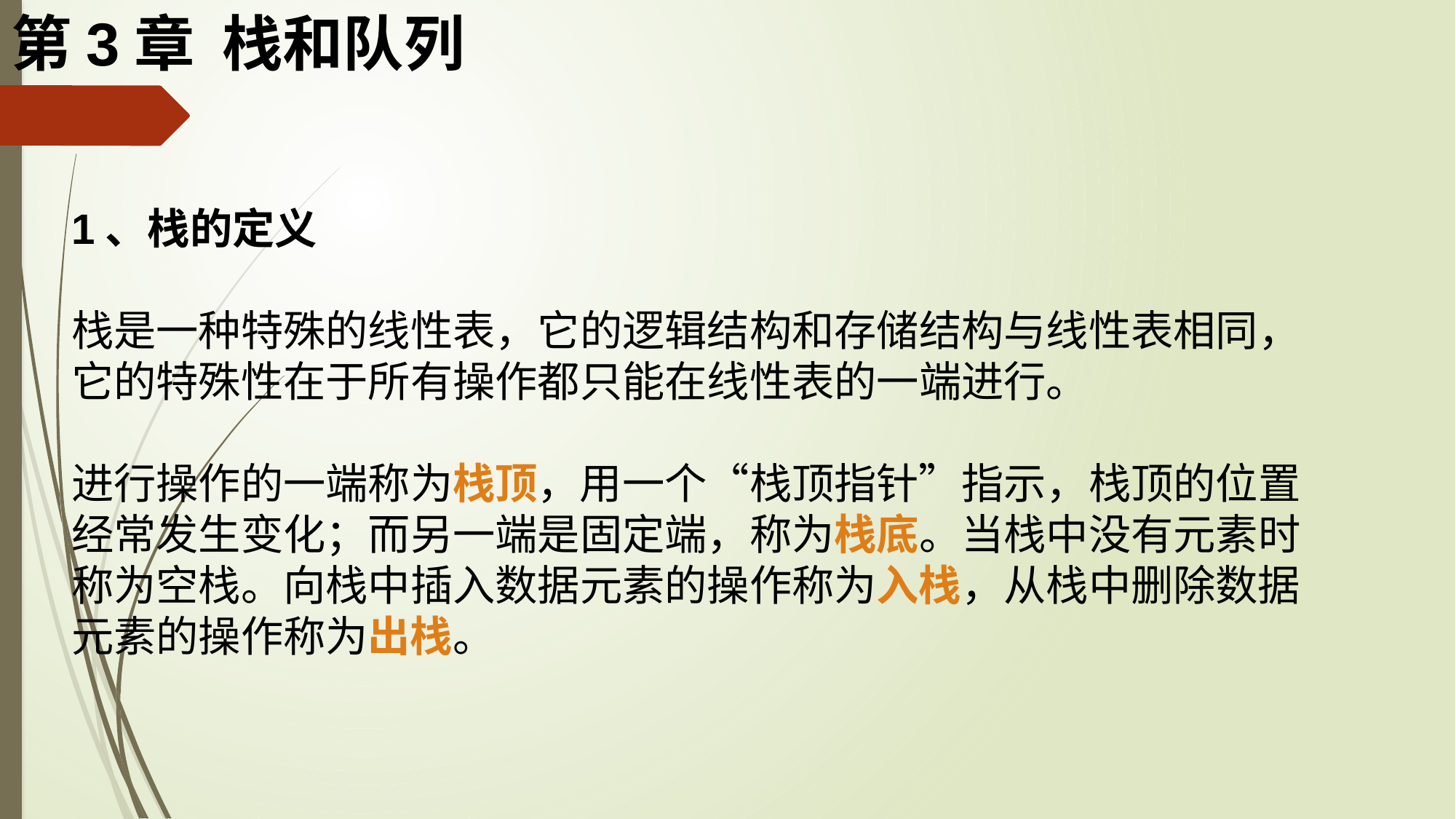

# 第3章  栈和队列

1、栈的定义

栈是一种特殊的线性表，它的逻辑结构和存储结构与线性表相同，它的特殊性在于所有操作都只能在线性表的一端进行。

进行操作的一端称为栈顶，用一个“栈顶指针”指示，栈顶的位置经常发生变化；而另一端是固定端，称为栈底。当栈中没有元素时称为空栈。向栈中插入数据元素的操作称为入栈，从栈中删除数据元素的操作称为出栈。